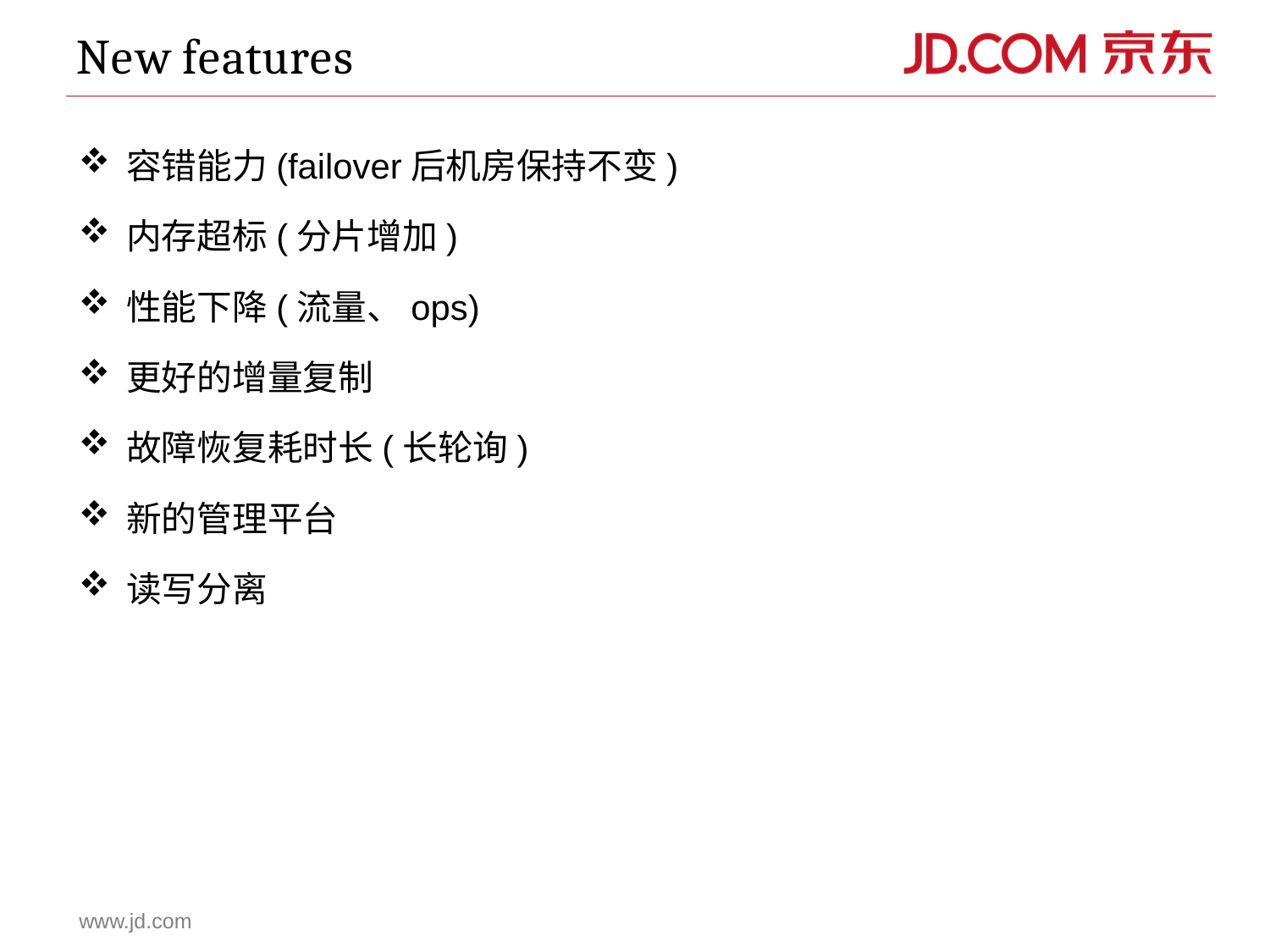

# New features
容错能力(failover后机房保持不变)
内存超标(分片增加)
性能下降(流量、ops)
更好的增量复制
故障恢复耗时长(长轮询)
新的管理平台
读写分离